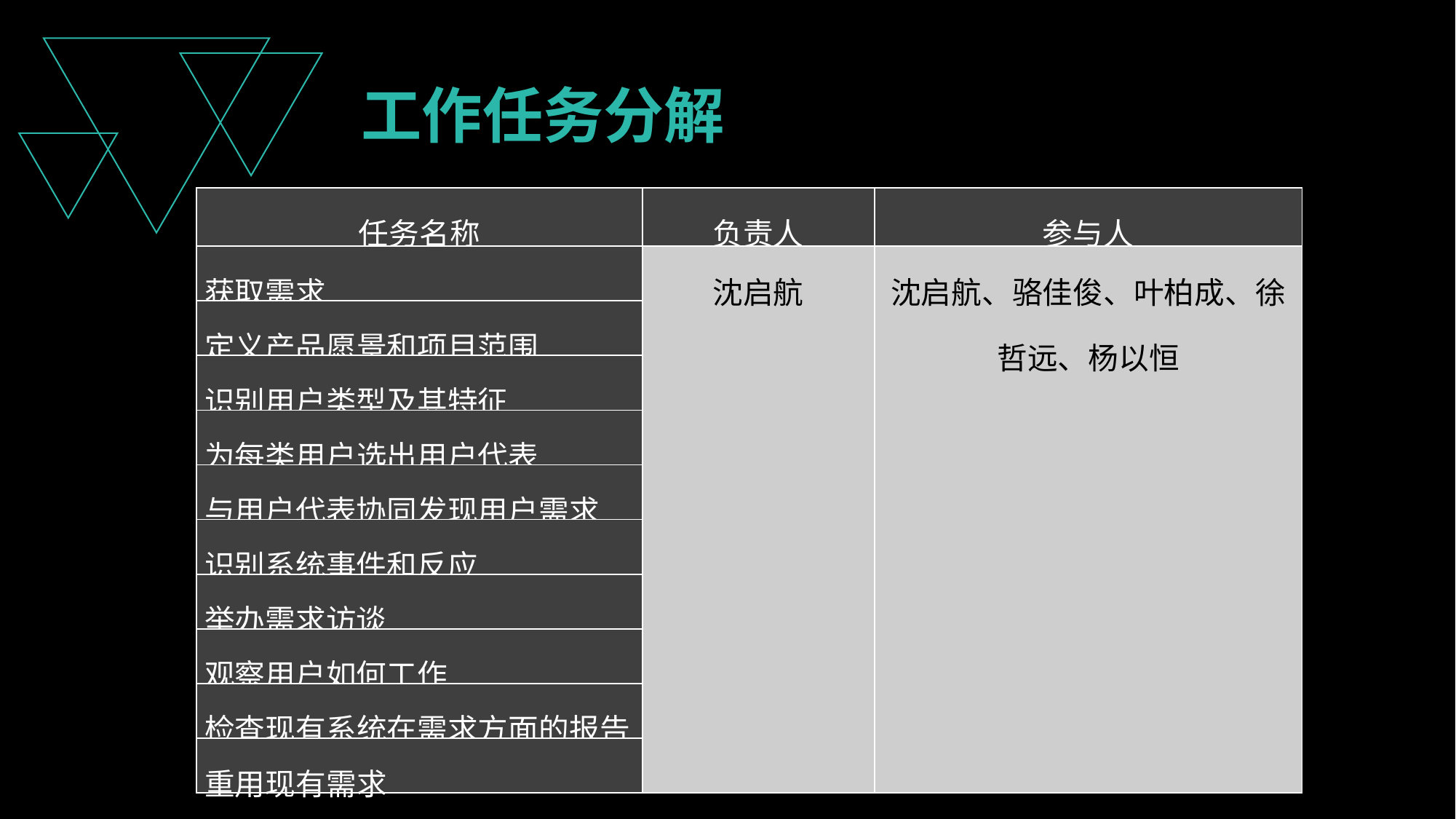

工作任务分解

| 任务名称 | 负责人 | 参与人 |
| --- | --- | --- |
| 获取需求 | 沈启航 | 沈启航、骆佳俊、叶柏成、徐哲远、杨以恒 |
| 定义产品愿景和项目范围 |  |  |
| 识别用户类型及其特征 |  |  |
| 为每类用户选出用户代表 |  |  |
| 与用户代表协同发现用户需求 |  |  |
| 识别系统事件和反应 |  |  |
| 举办需求访谈 |  |  |
| 观察用户如何工作 |  |  |
| 检查现有系统在需求方面的报告 |  |  |
| 重用现有需求 |  |  |